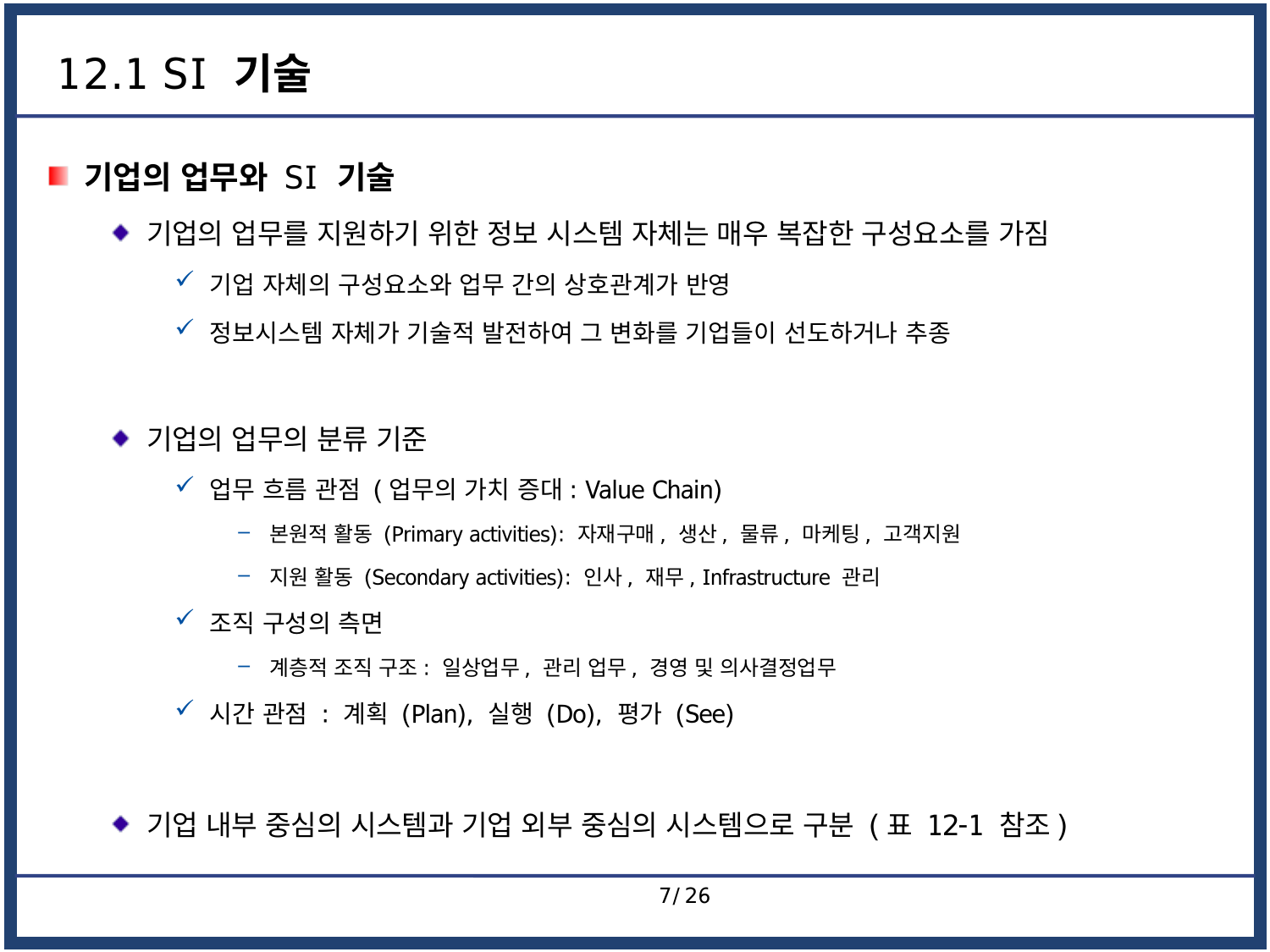

# 12.1 SI 기술
기업의 업무와 SI 기술
기업의 업무를 지원하기 위한 정보 시스템 자체는 매우 복잡한 구성요소를 가짐
기업 자체의 구성요소와 업무 간의 상호관계가 반영
정보시스템 자체가 기술적 발전하여 그 변화를 기업들이 선도하거나 추종

기업의 업무의 분류 기준
업무 흐름 관점 (업무의 가치 증대: Value Chain)
본원적 활동 (Primary activities): 자재구매, 생산, 물류, 마케팅, 고객지원
지원 활동 (Secondary activities): 인사, 재무, Infrastructure 관리
조직 구성의 측면
계층적 조직 구조: 일상업무, 관리 업무, 경영 및 의사결정업무
시간 관점 : 계획 (Plan), 실행 (Do), 평가 (See)

기업 내부 중심의 시스템과 기업 외부 중심의 시스템으로 구분 (표 12-1 참조)